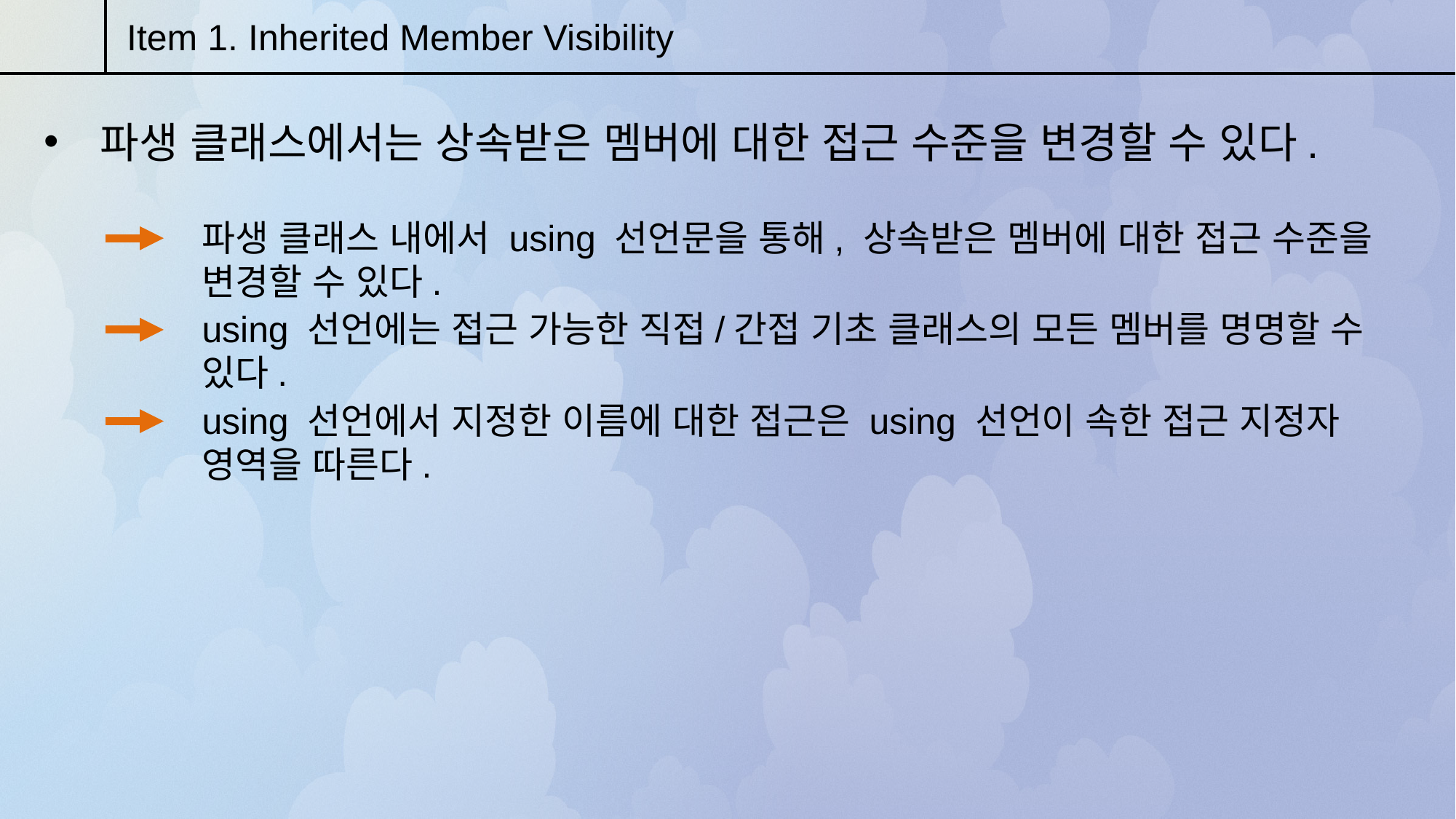

Item 1. Inherited Member Visibility
 파생 클래스에서는 상속받은 멤버에 대한 접근 수준을 변경할 수 있다.
파생 클래스 내에서 using 선언문을 통해, 상속받은 멤버에 대한 접근 수준을 변경할 수 있다.
using 선언에는 접근 가능한 직접/간접 기초 클래스의 모든 멤버를 명명할 수 있다.
using 선언에서 지정한 이름에 대한 접근은 using 선언이 속한 접근 지정자 영역을 따른다.